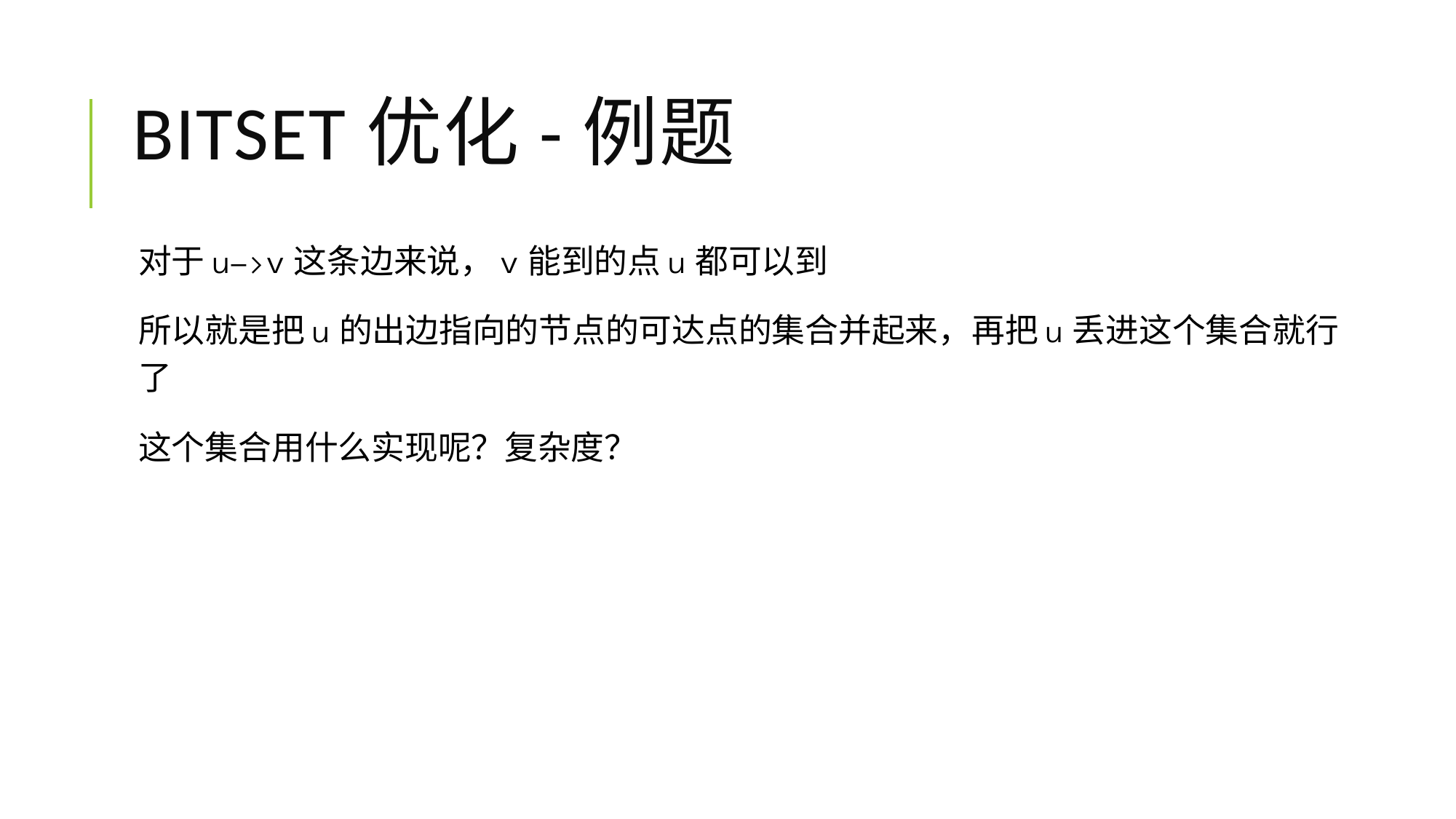

# BITSET优化-例题
对于u->v这条边来说，v能到的点u都可以到
所以就是把u的出边指向的节点的可达点的集合并起来，再把u丢进这个集合就行了
这个集合用什么实现呢？复杂度？